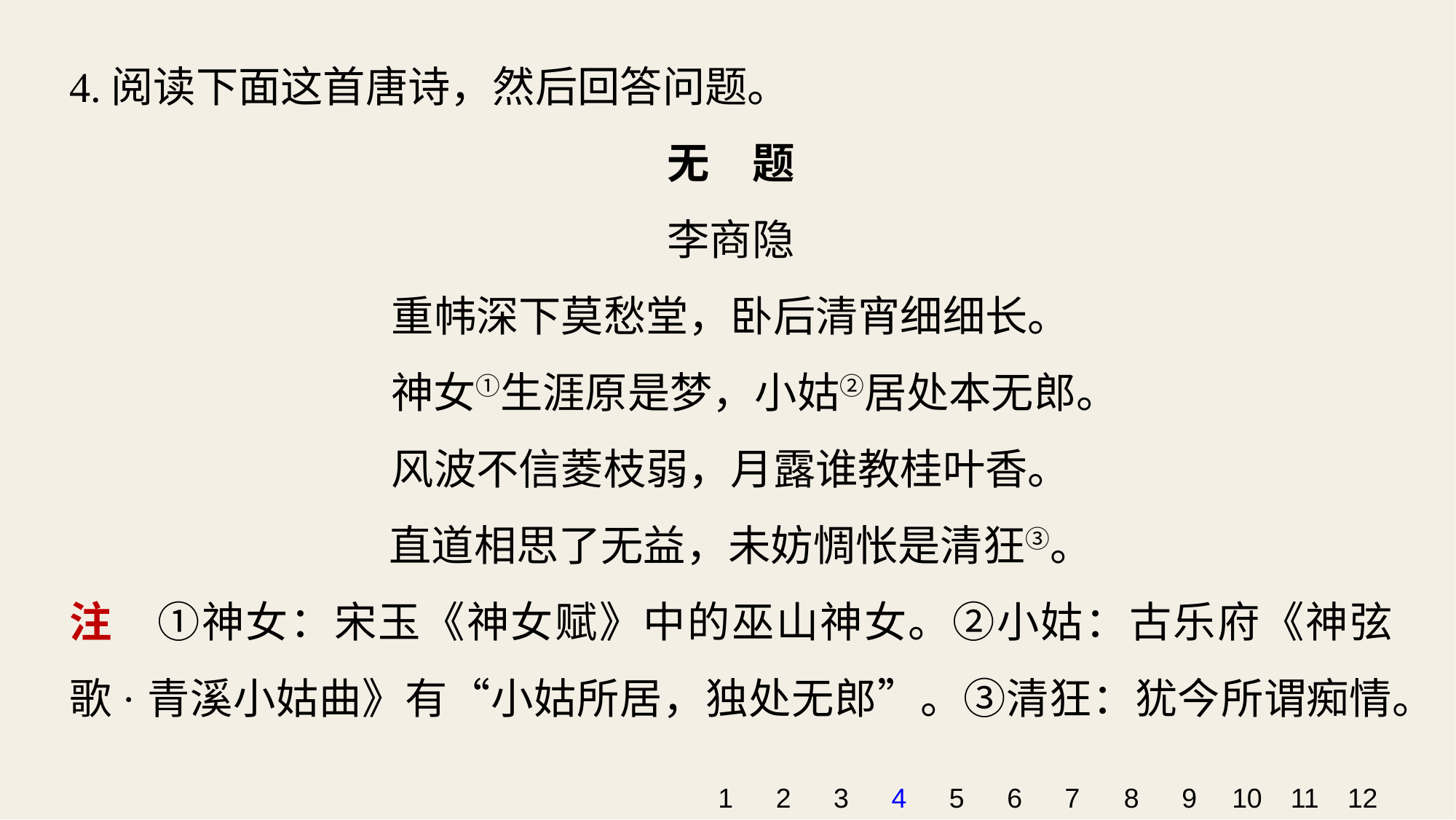

4.阅读下面这首唐诗，然后回答问题。
无　题
李商隐
重帏深下莫愁堂，卧后清宵细细长。
    神女①生涯原是梦，小姑②居处本无郎。
风波不信菱枝弱，月露谁教桂叶香。
 直道相思了无益，未妨惆怅是清狂③。
注　①神女：宋玉《神女赋》中的巫山神女。②小姑：古乐府《神弦歌·青溪小姑曲》有“小姑所居，独处无郎”。③清狂：犹今所谓痴情。
1
2
3
4
5
6
7
8
9
10
11
12